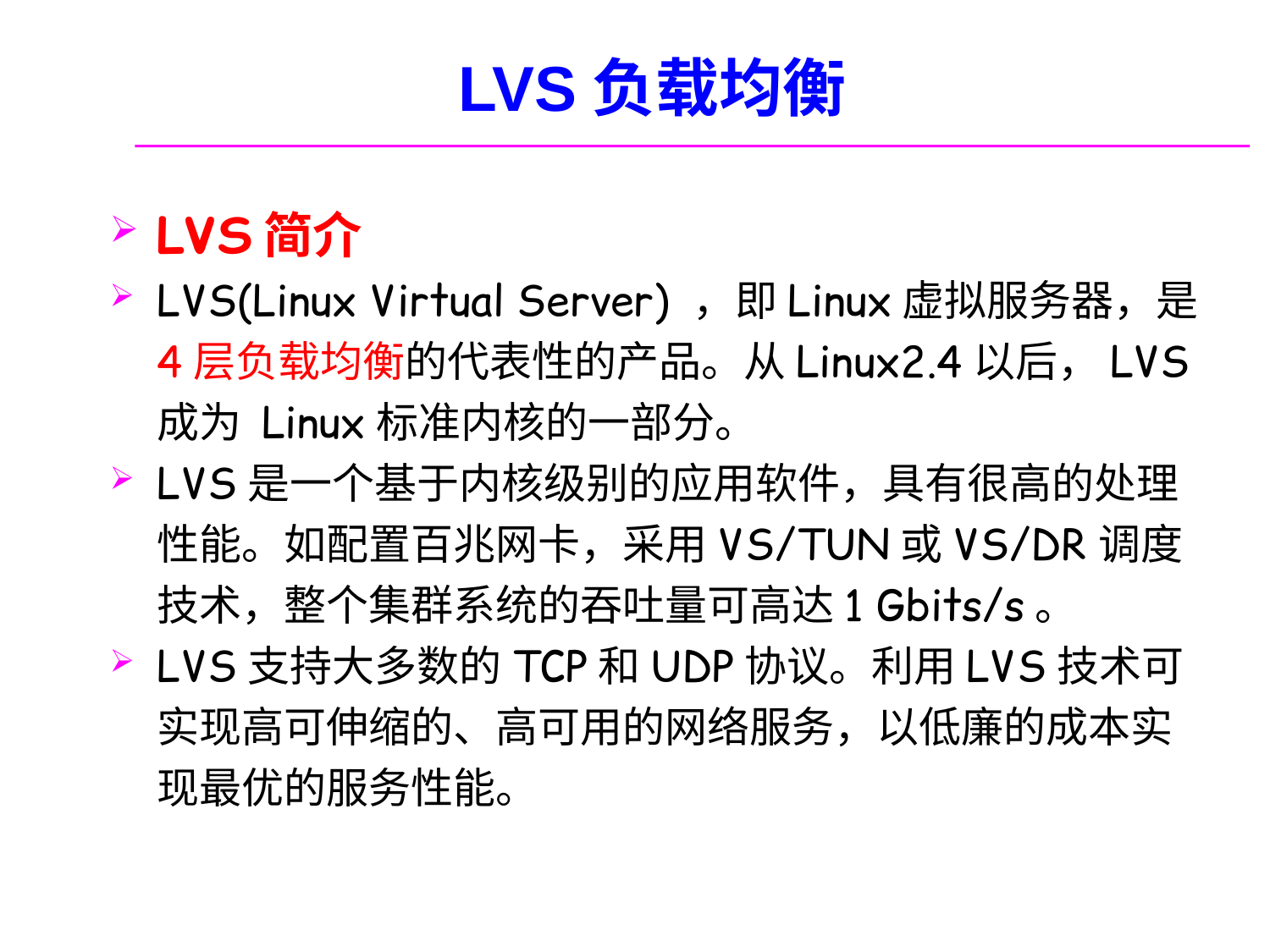

# LVS负载均衡
LVS简介
LVS(Linux Virtual Server) ，即Linux虚拟服务器，是4层负载均衡的代表性的产品。从Linux2.4以后，LVS成为 Linux标准内核的一部分。
LVS是一个基于内核级别的应用软件，具有很高的处理性能。如配置百兆网卡，采用VS/TUN或VS/DR调度技术，整个集群系统的吞吐量可高达1 Gbits/s。
LVS支持大多数的TCP和UDP协议。利用LVS技术可实现高可伸缩的、高可用的网络服务，以低廉的成本实现最优的服务性能。
86